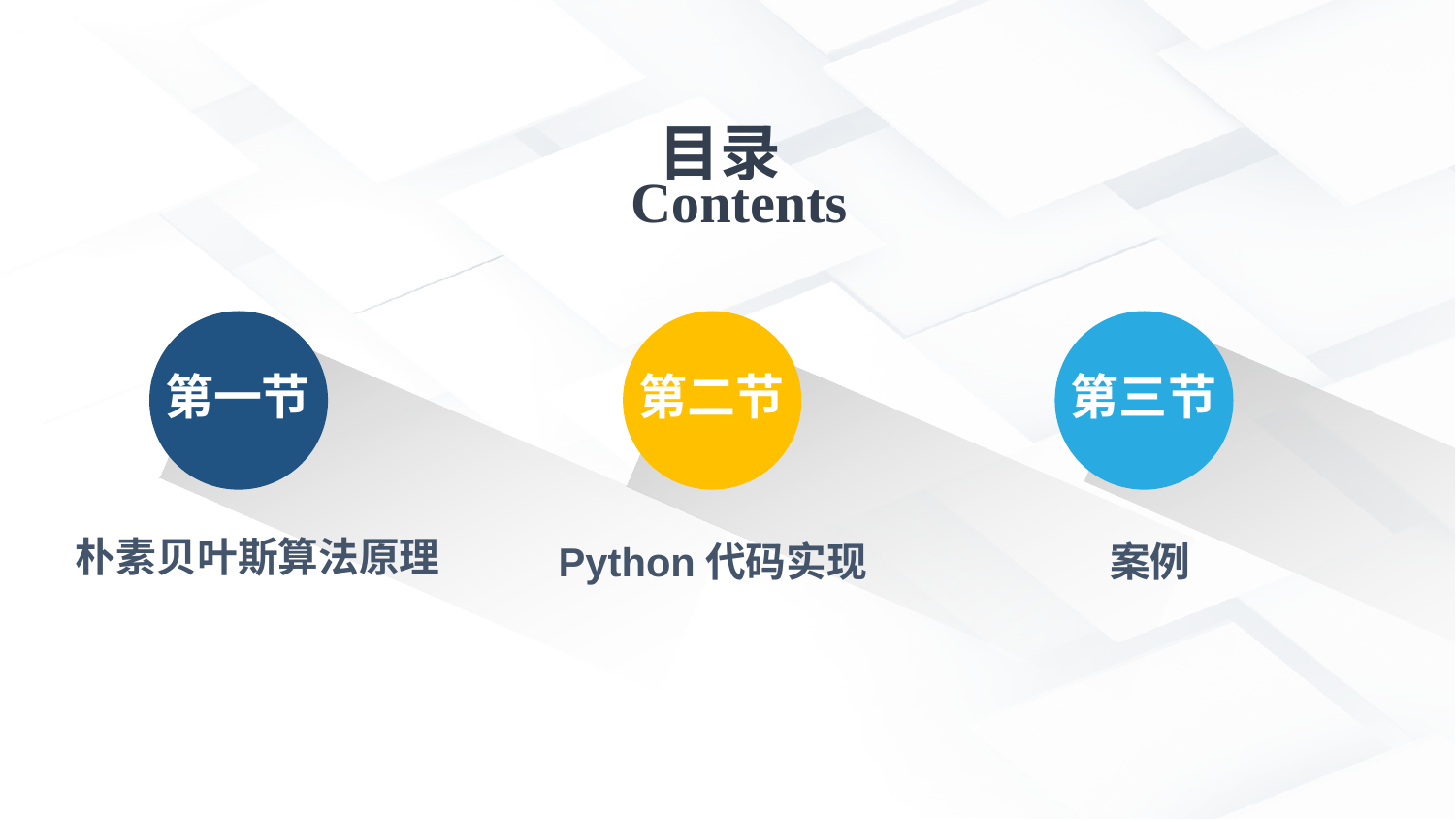

Contents
目录

第一节
朴素贝叶斯算法原理
第二节
Python代码实现
第三节
案例